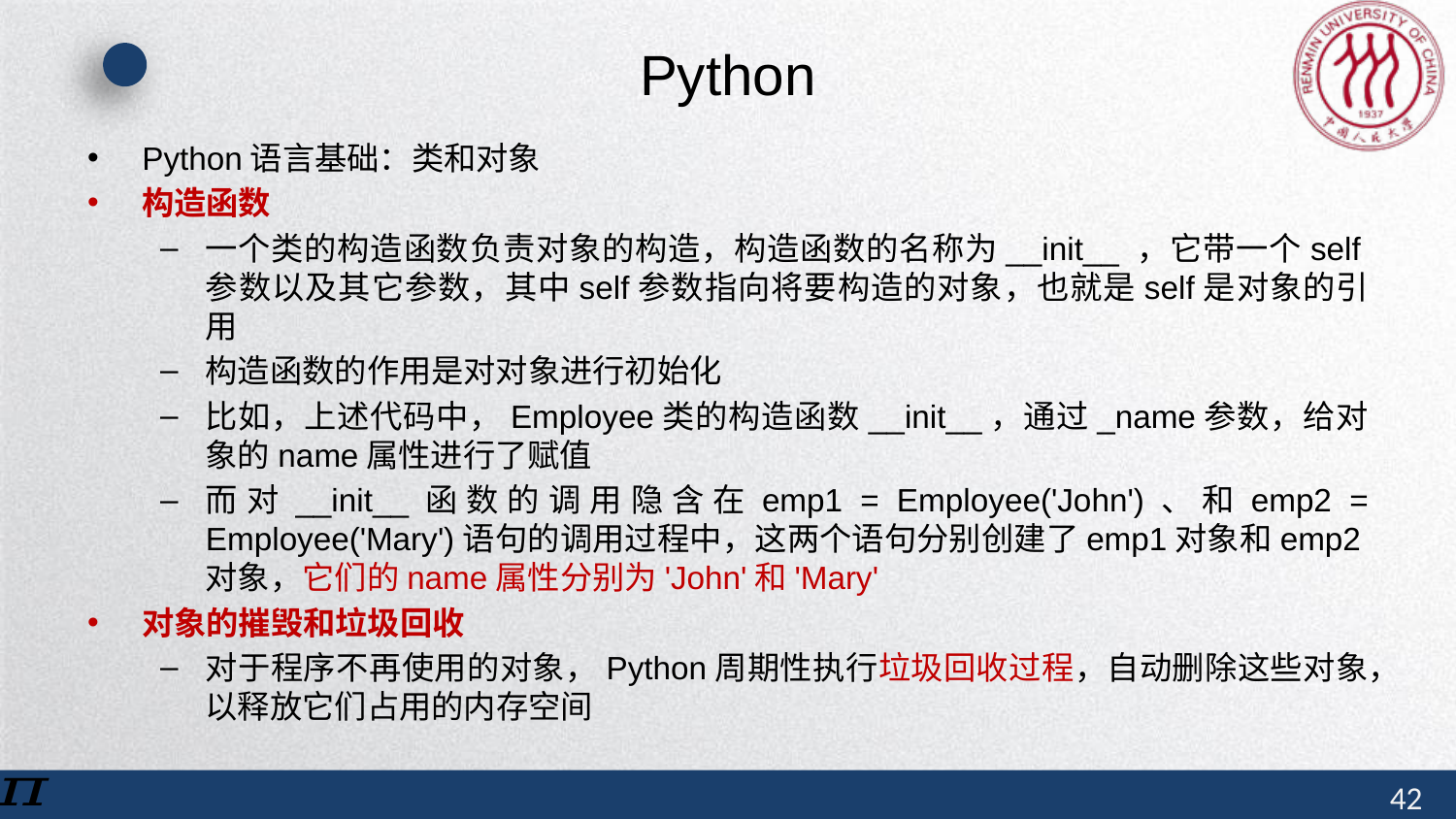

# Python
Python语言基础：类和对象
构造函数
一个类的构造函数负责对象的构造，构造函数的名称为__init__ ，它带一个self参数以及其它参数，其中self参数指向将要构造的对象，也就是self是对象的引用
构造函数的作用是对对象进行初始化
比如，上述代码中，Employee类的构造函数__init__，通过_name参数，给对象的name属性进行了赋值
而对__init__函数的调用隐含在emp1 = Employee('John')、和emp2 = Employee('Mary')语句的调用过程中，这两个语句分别创建了emp1对象和emp2对象，它们的name属性分别为'John'和'Mary'
对象的摧毁和垃圾回收
对于程序不再使用的对象，Python周期性执行垃圾回收过程，自动删除这些对象，以释放它们占用的内存空间